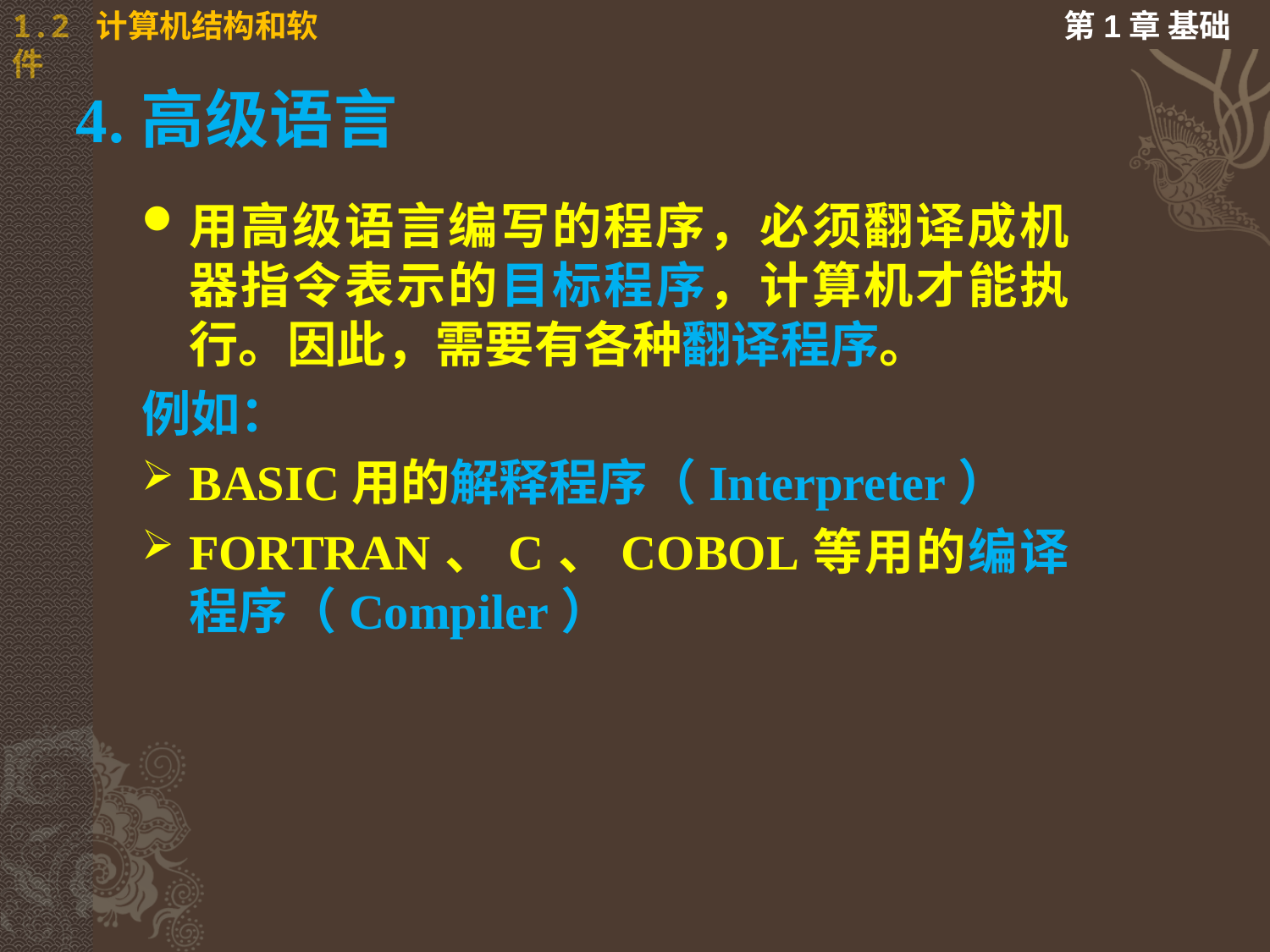

# 4.高级语言
用高级语言编写的程序，必须翻译成机器指令表示的目标程序，计算机才能执行。因此，需要有各种翻译程序。
例如：
BASIC用的解释程序（Interpreter）
FORTRAN、C、COBOL等用的编译程序（Compiler）